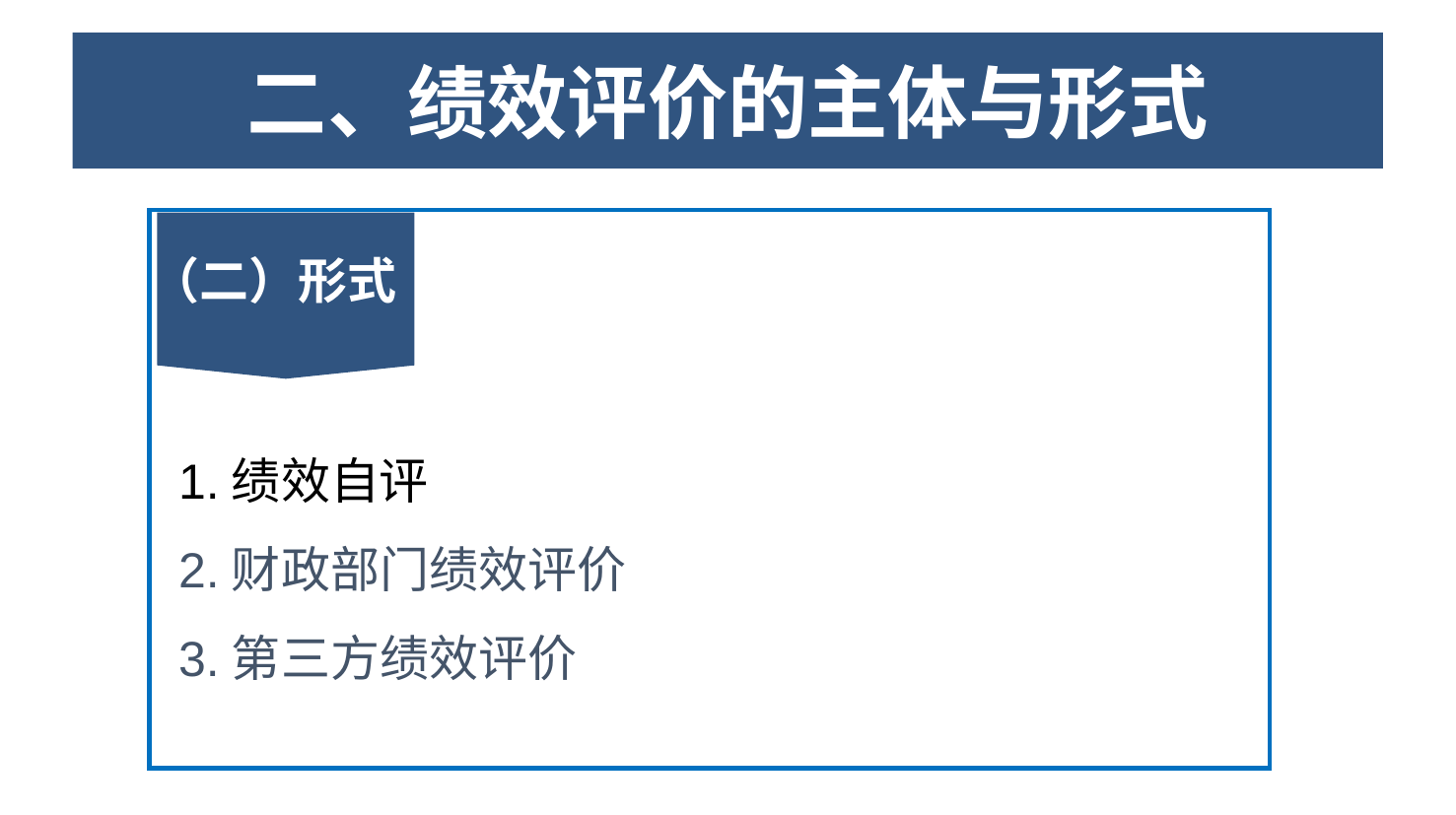

单击添加标题
# 二、绩效评价的主体与形式

（二）形式
02
03
04
1.绩效自评
2.财政部门绩效评价
3.第三方绩效评价